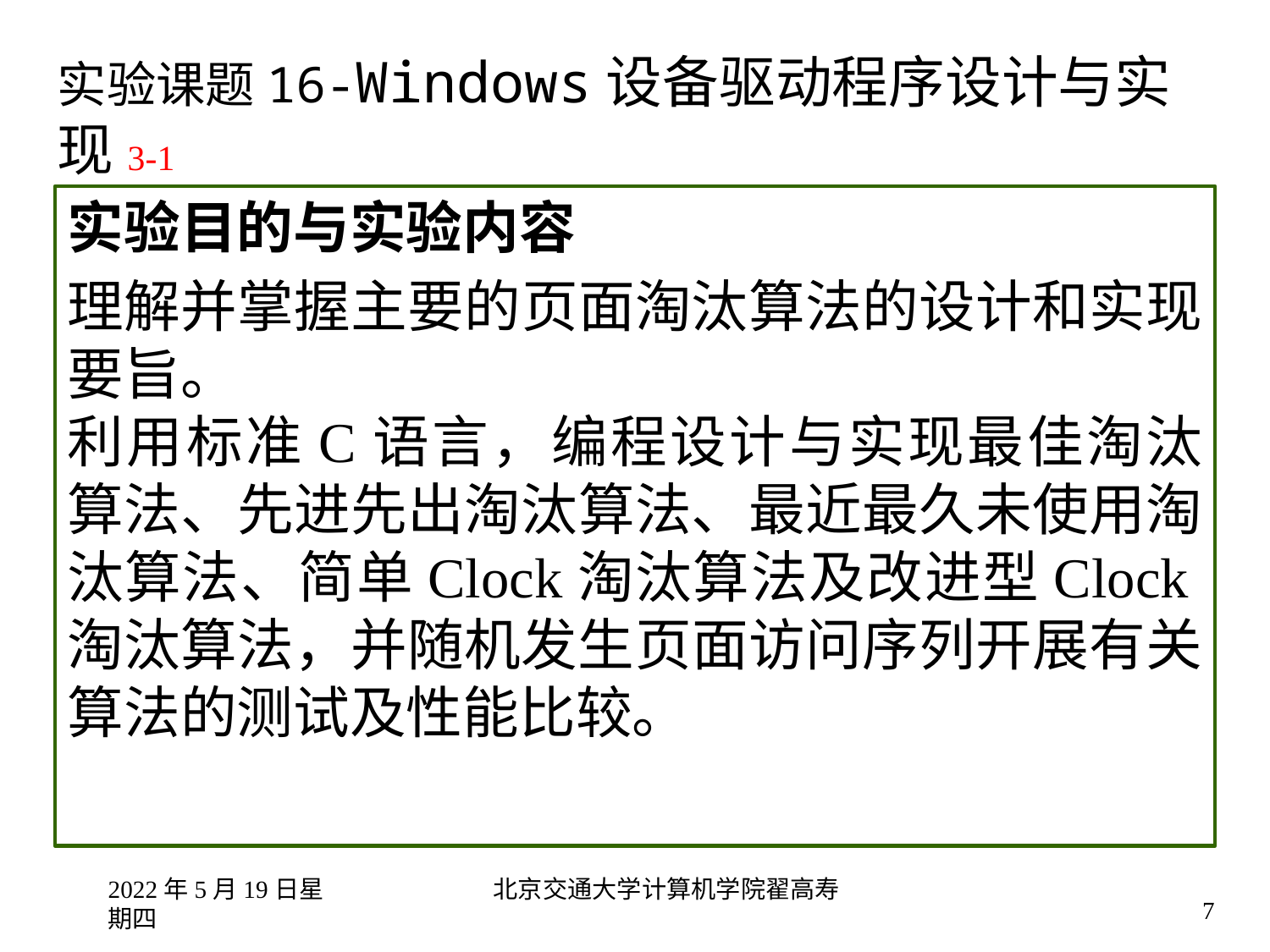

# 实验课题16-Windows设备驱动程序设计与实现3-1
实验目的与实验内容
理解并掌握主要的页面淘汰算法的设计和实现要旨。
利用标准C语言，编程设计与实现最佳淘汰算法、先进先出淘汰算法、最近最久未使用淘汰算法、简单Clock淘汰算法及改进型Clock淘汰算法，并随机发生页面访问序列开展有关算法的测试及性能比较。
2022年5月19日星期四
北京交通大学计算机学院翟高寿
7